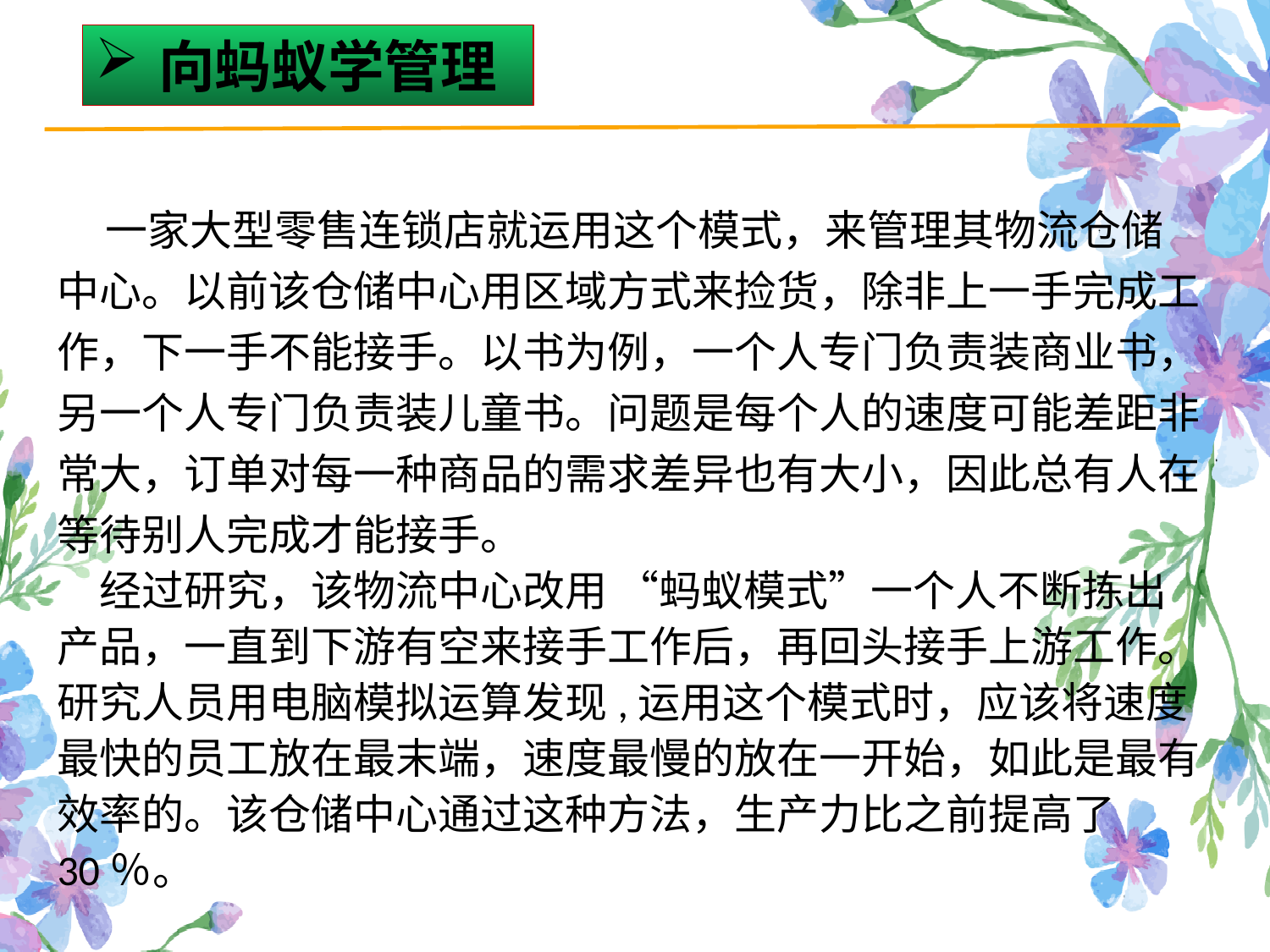

向蚂蚁学管理
向蚂蚁学管理
    一家大型零售连锁店就运用这个模式，来管理其物流仓储中心。以前该仓储中心用区域方式来捡货，除非上一手完成工作，下一手不能接手。以书为例，一个人专门负责装商业书，另一个人专门负责装儿童书。问题是每个人的速度可能差距非常大，订单对每一种商品的需求差异也有大小，因此总有人在等待别人完成才能接手。
　经过研究，该物流中心改用 “蚂蚁模式”一个人不断拣出产品，一直到下游有空来接手工作后，再回头接手上游工作。研究人员用电脑模拟运算发现,运用这个模式时，应该将速度最快的员工放在最末端，速度最慢的放在一开始，如此是最有效率的。该仓储中心通过这种方法，生产力比之前提高了30％。